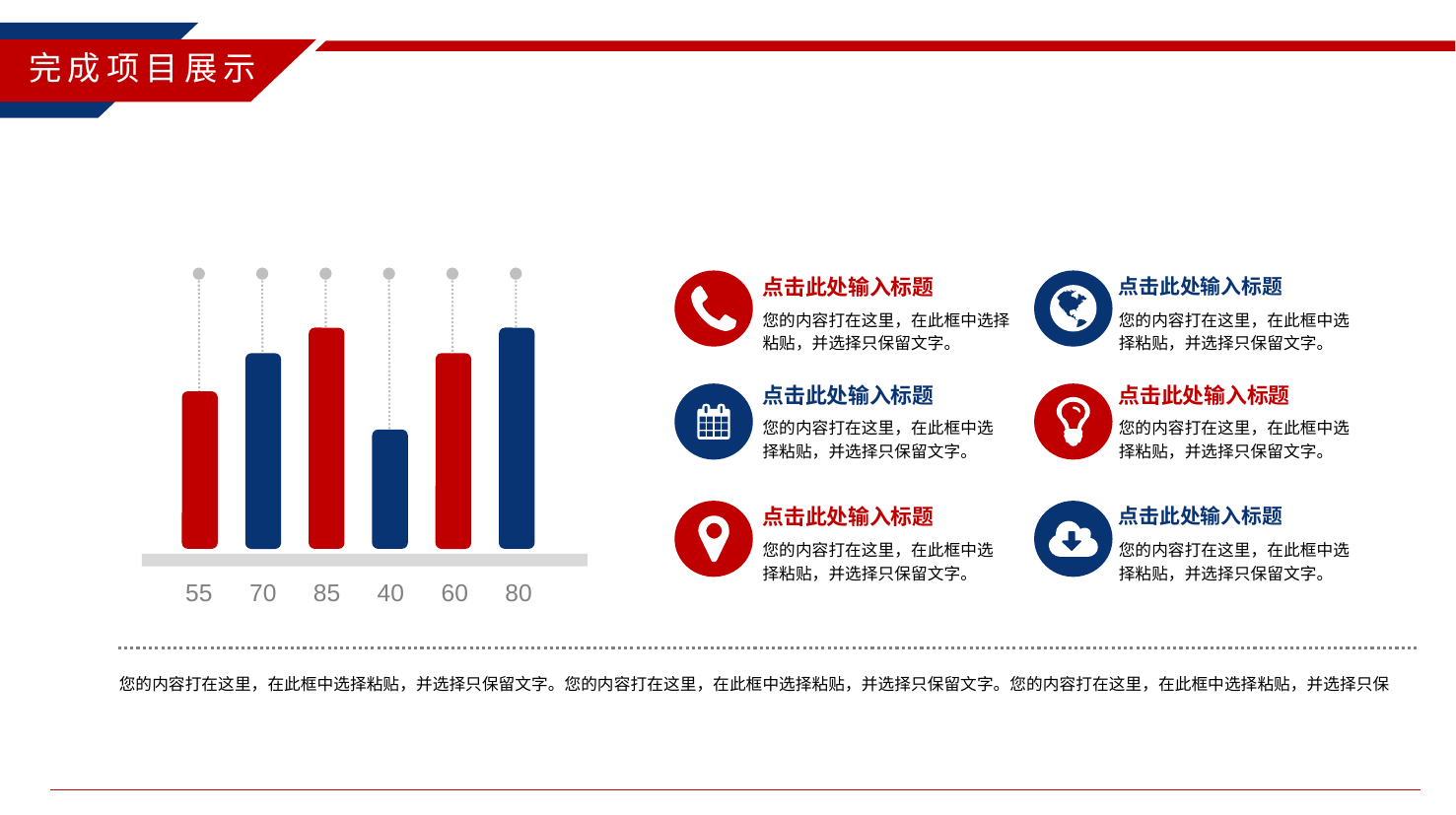

完成项目展示

点击此处输入标题
您的内容打在这里，在此框中选择粘贴，并选择只保留文字。
点击此处输入标题
您的内容打在这里，在此框中选择粘贴，并选择只保留文字。
点击此处输入标题
您的内容打在这里，在此框中选择粘贴，并选择只保留文字。
点击此处输入标题
您的内容打在这里，在此框中选择粘贴，并选择只保留文字。

点击此处输入标题
您的内容打在这里，在此框中选择粘贴，并选择只保留文字。
点击此处输入标题
您的内容打在这里，在此框中选择粘贴，并选择只保留文字。

55
70
85
40
60
80
您的内容打在这里，在此框中选择粘贴，并选择只保留文字。您的内容打在这里，在此框中选择粘贴，并选择只保留文字。您的内容打在这里，在此框中选择粘贴，并选择只保